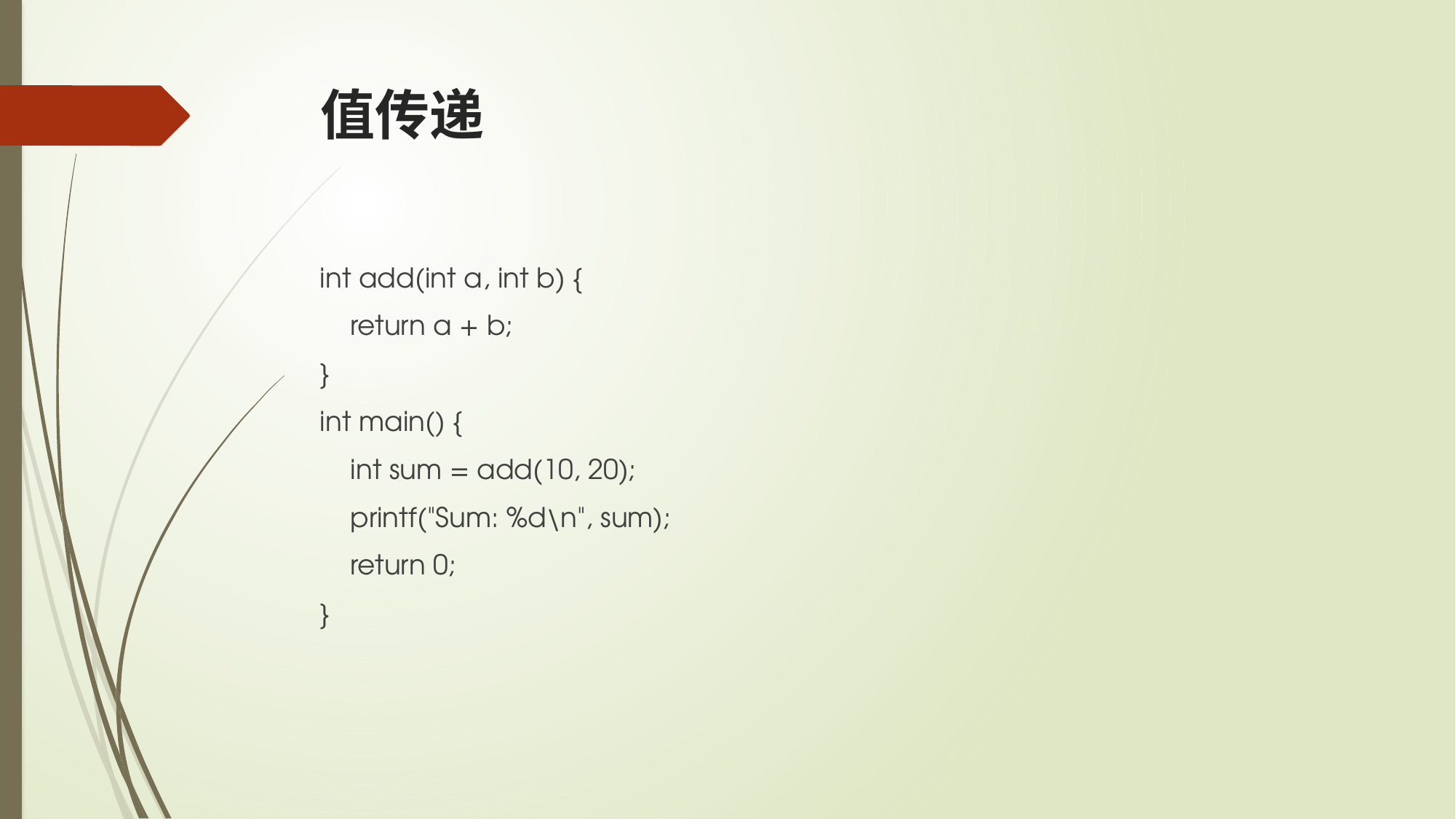

# 值传递
int add(int a, int b) {
    return a + b;
}
int main() {
    int sum = add(10, 20);
    printf("Sum: %d\n", sum);
    return 0;
}